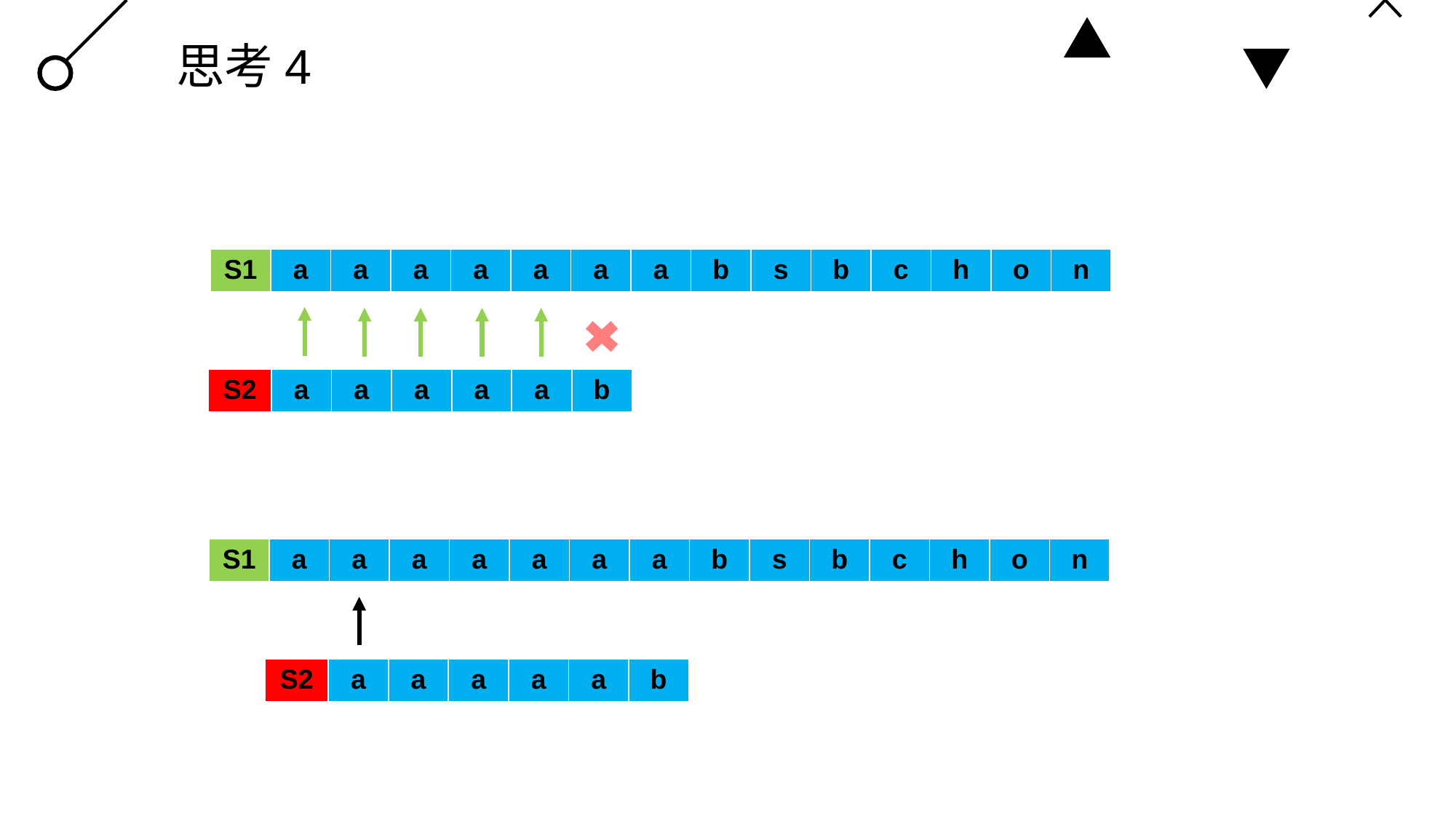

# 思考4
| S1 | a | a | a | a | a | a | a | b | s | b | c | h | o | n |
| --- | --- | --- | --- | --- | --- | --- | --- | --- | --- | --- | --- | --- | --- | --- |

| S2 | a | a | a | a | a | b |
| --- | --- | --- | --- | --- | --- | --- |
| S1 | a | a | a | a | a | a | a | b | s | b | c | h | o | n |
| --- | --- | --- | --- | --- | --- | --- | --- | --- | --- | --- | --- | --- | --- | --- |
| S2 | a | a | a | a | a | b |
| --- | --- | --- | --- | --- | --- | --- |